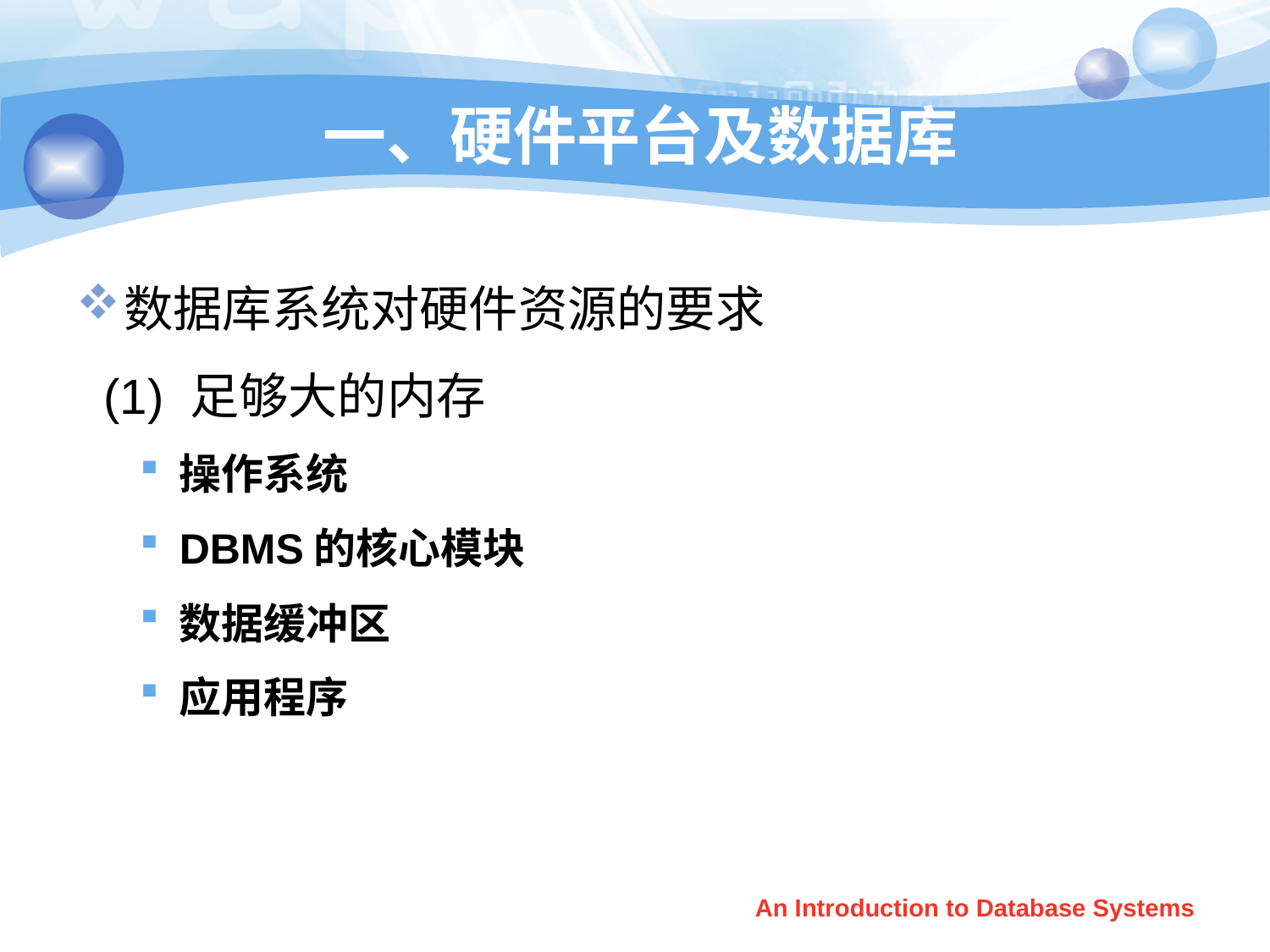

# 一、硬件平台及数据库
数据库系统对硬件资源的要求
  (1) 足够大的内存
操作系统
DBMS的核心模块
数据缓冲区
应用程序
An Introduction to Database Systems